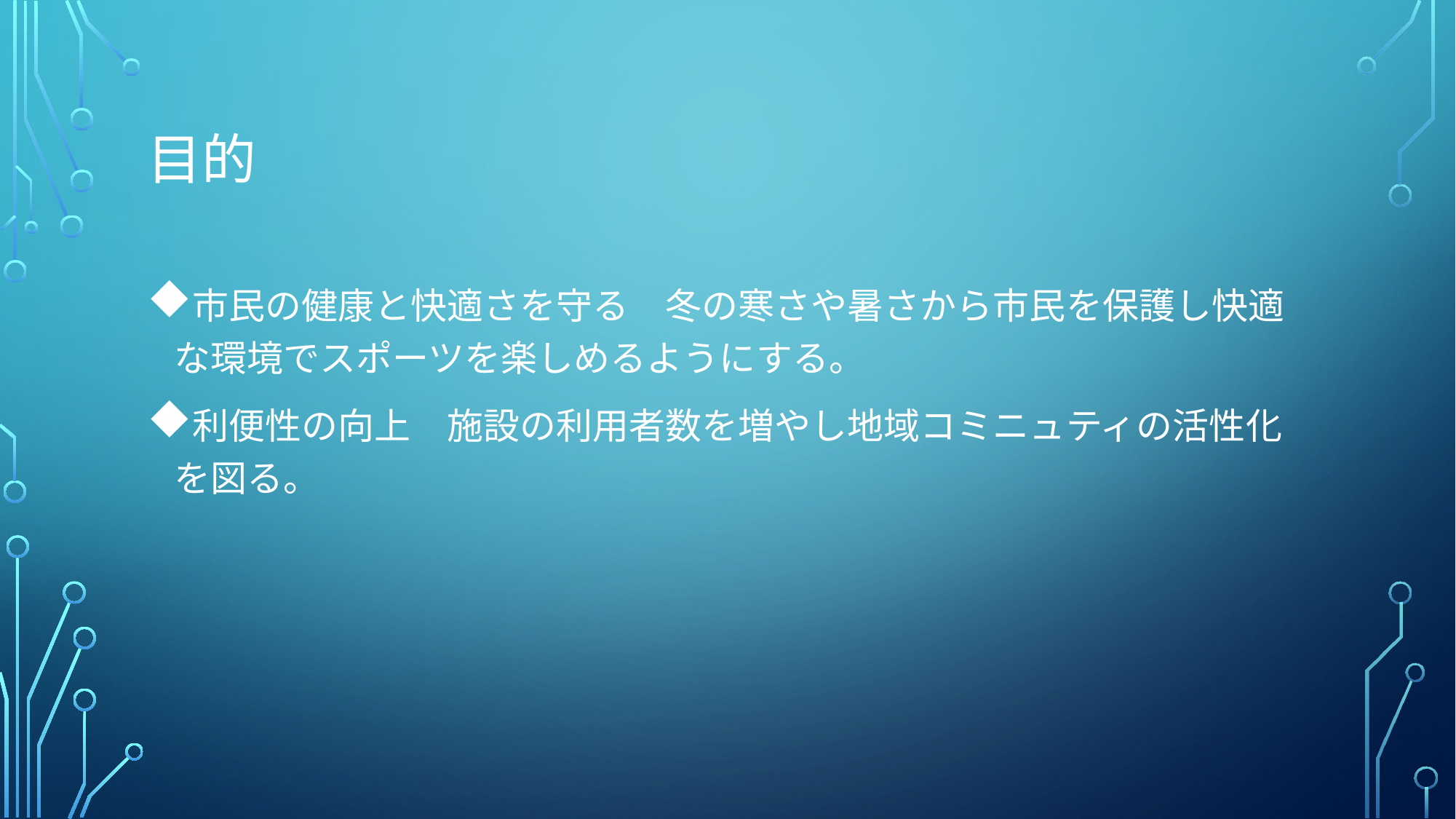

# 目的
市民の健康と快適さを守る　冬の寒さや暑さから市民を保護し快適な環境でスポーツを楽しめるようにする。
利便性の向上　施設の利用者数を増やし地域コミニュティの活性化を図る。